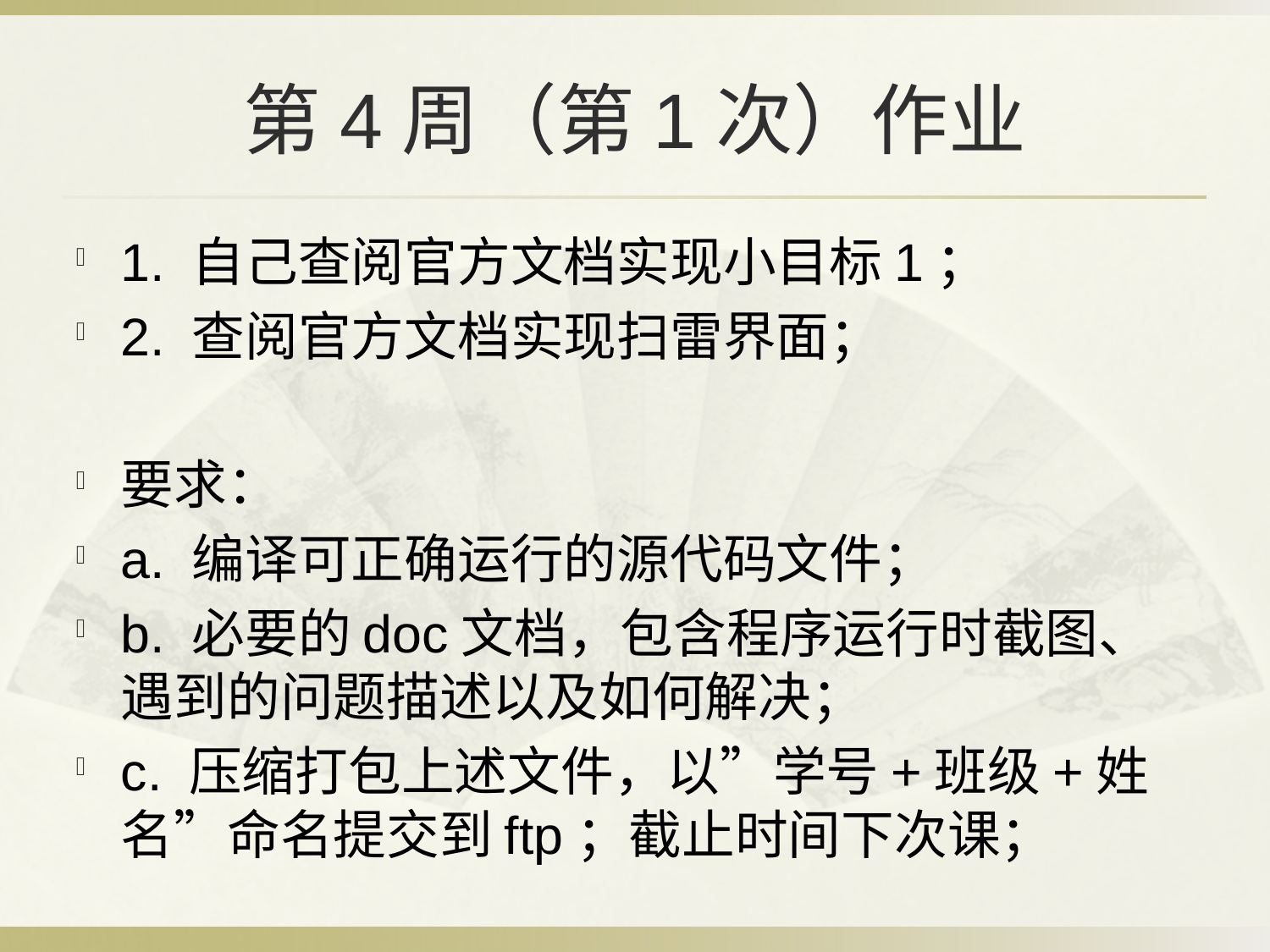

# 第4周（第1次）作业
1. 自己查阅官方文档实现小目标1；
2. 查阅官方文档实现扫雷界面；

要求：
a. 编译可正确运行的源代码文件；
b. 必要的doc文档，包含程序运行时截图、遇到的问题描述以及如何解决；
c. 压缩打包上述文件，以”学号+班级+姓名”命名提交到ftp；截止时间下次课；